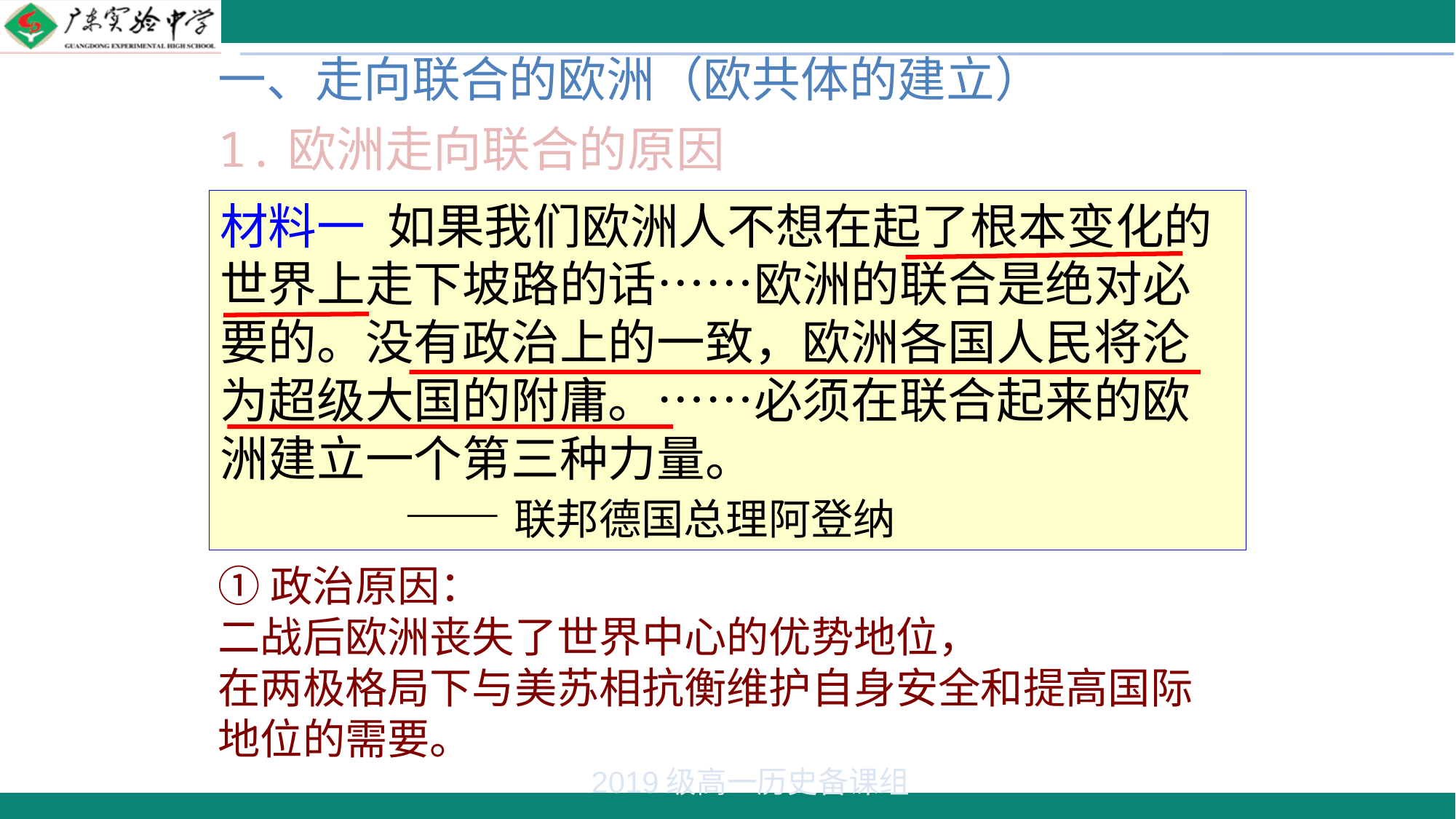

一、走向联合的欧洲（欧共体的建立）
1.欧洲走向联合的原因
材料一  如果我们欧洲人不想在起了根本变化的世界上走下坡路的话……欧洲的联合是绝对必要的。没有政治上的一致，欧洲各国人民将沦为超级大国的附庸。……必须在联合起来的欧洲建立一个第三种力量。
                 ——联邦德国总理阿登纳

①政治原因：
二战后欧洲丧失了世界中心的优势地位，
在两极格局下与美苏相抗衡维护自身安全和提高国际地位的需要。